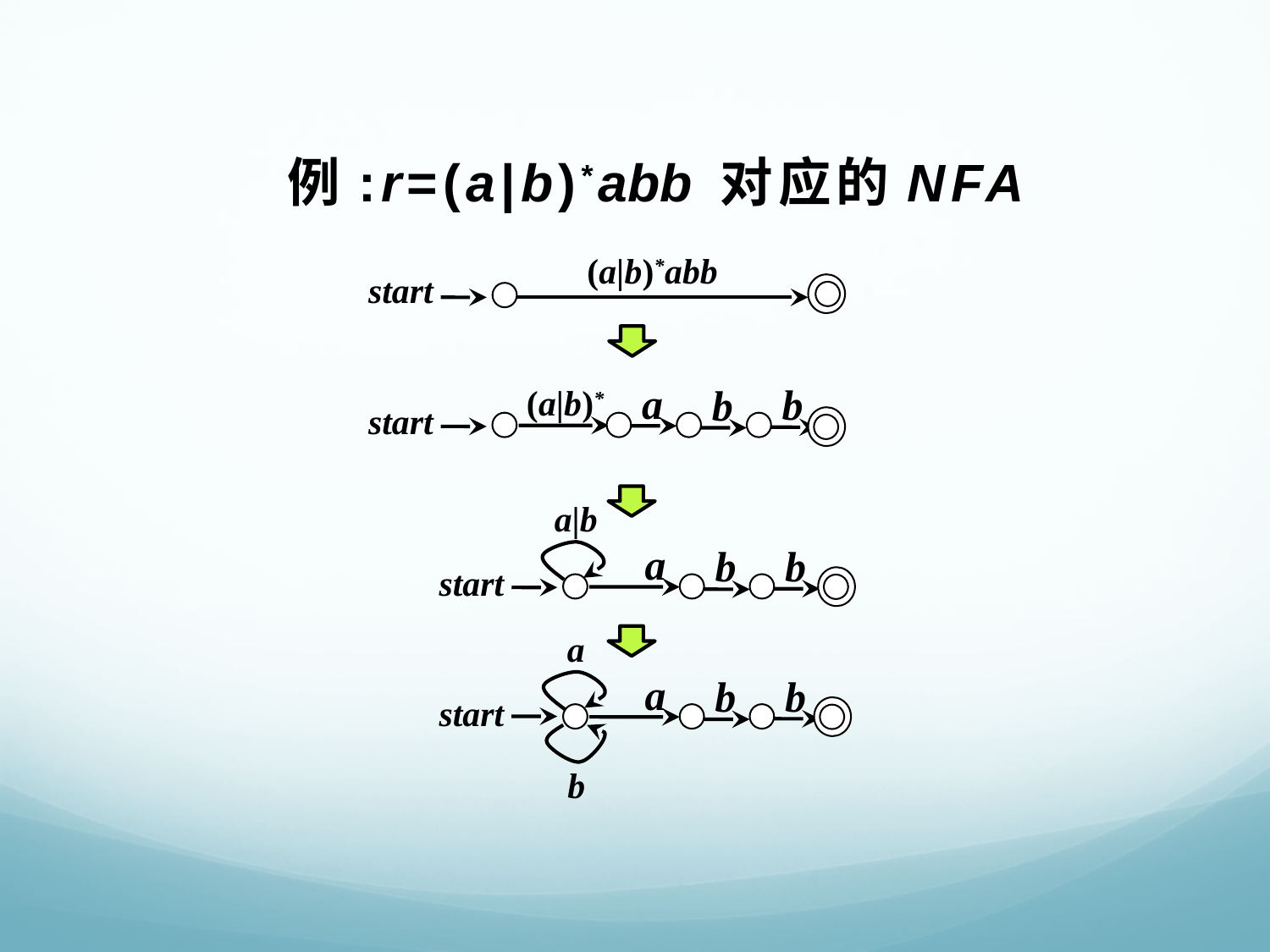

# 例:r=(a|b)*abb 对应的NFA
(a|b)*abb
start

a
 (a|b)*
b
b
start

 a|b
a

b
b
start

 a
a

b
b
start

b